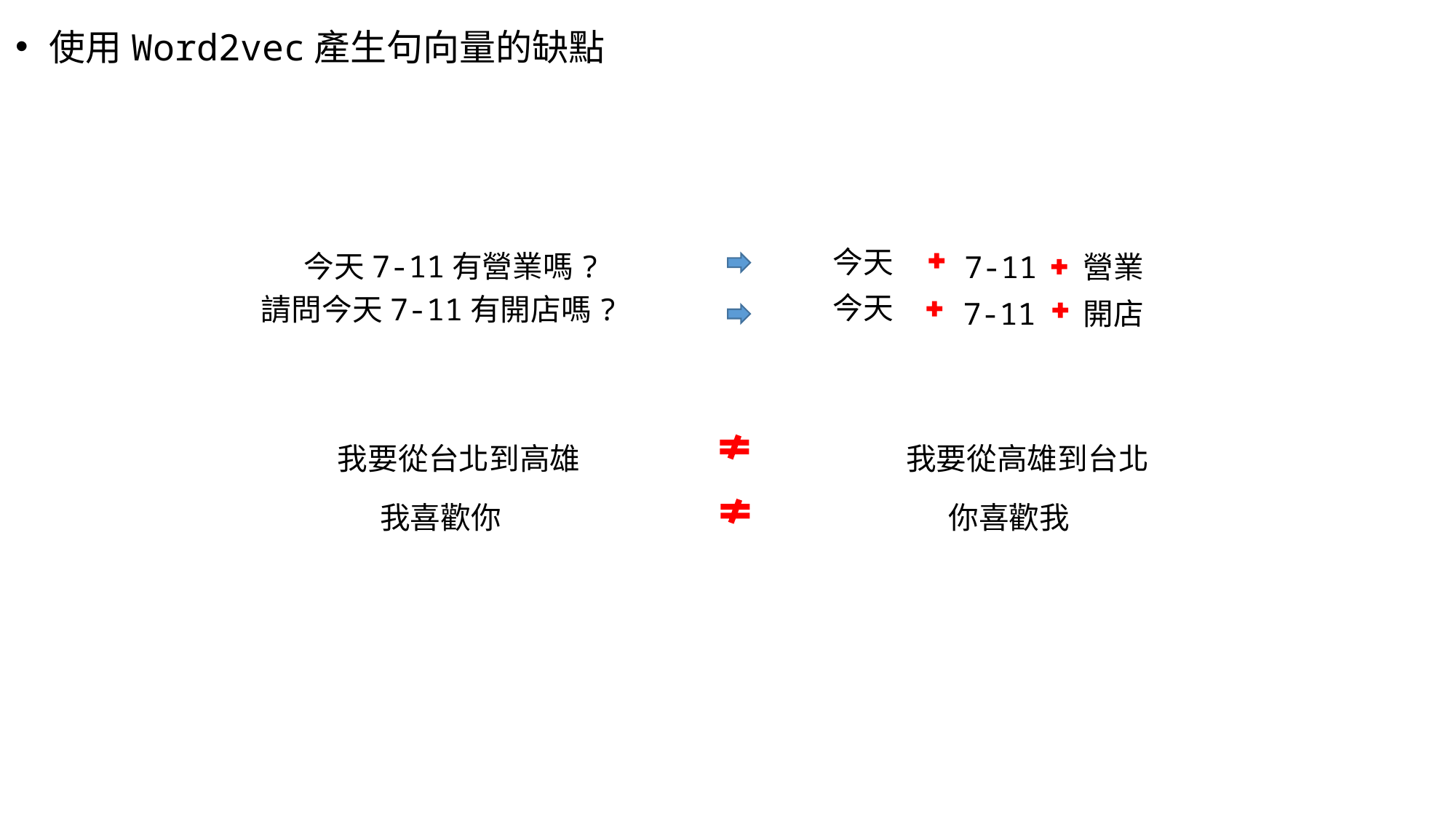

使用Word2vec產生句向量的缺點
今天
今天7-11有營業嗎?
7-11
營業

今天
請問今天7-11有開店嗎?
7-11
開店

我要從台北到高雄

我要從高雄到台北
我喜歡你
你喜歡我